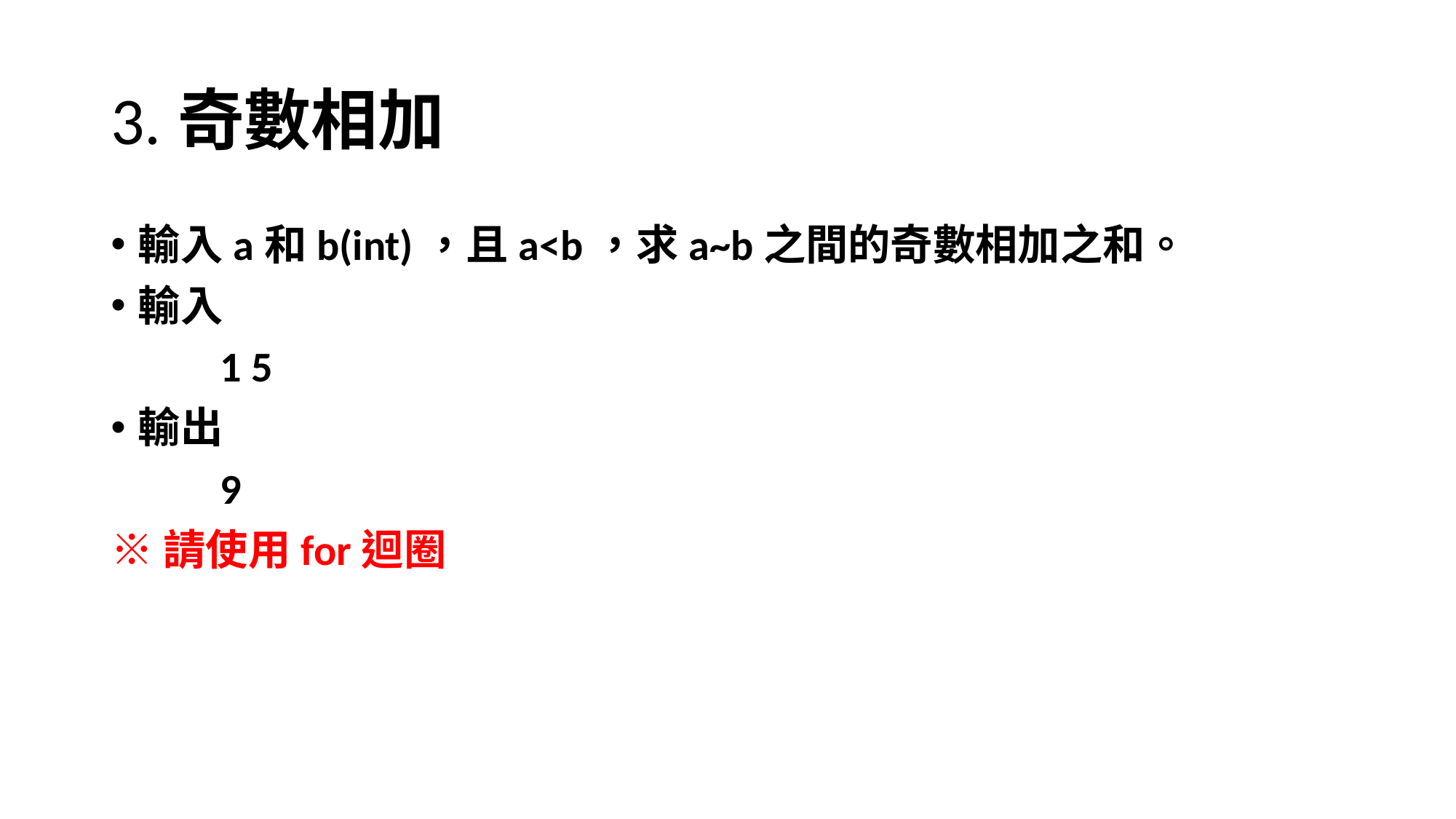

# 3.奇數相加
輸入a和b(int)，且a<b，求a~b之間的奇數相加之和。
輸入
	1 5
輸出
	9
※請使用for迴圈